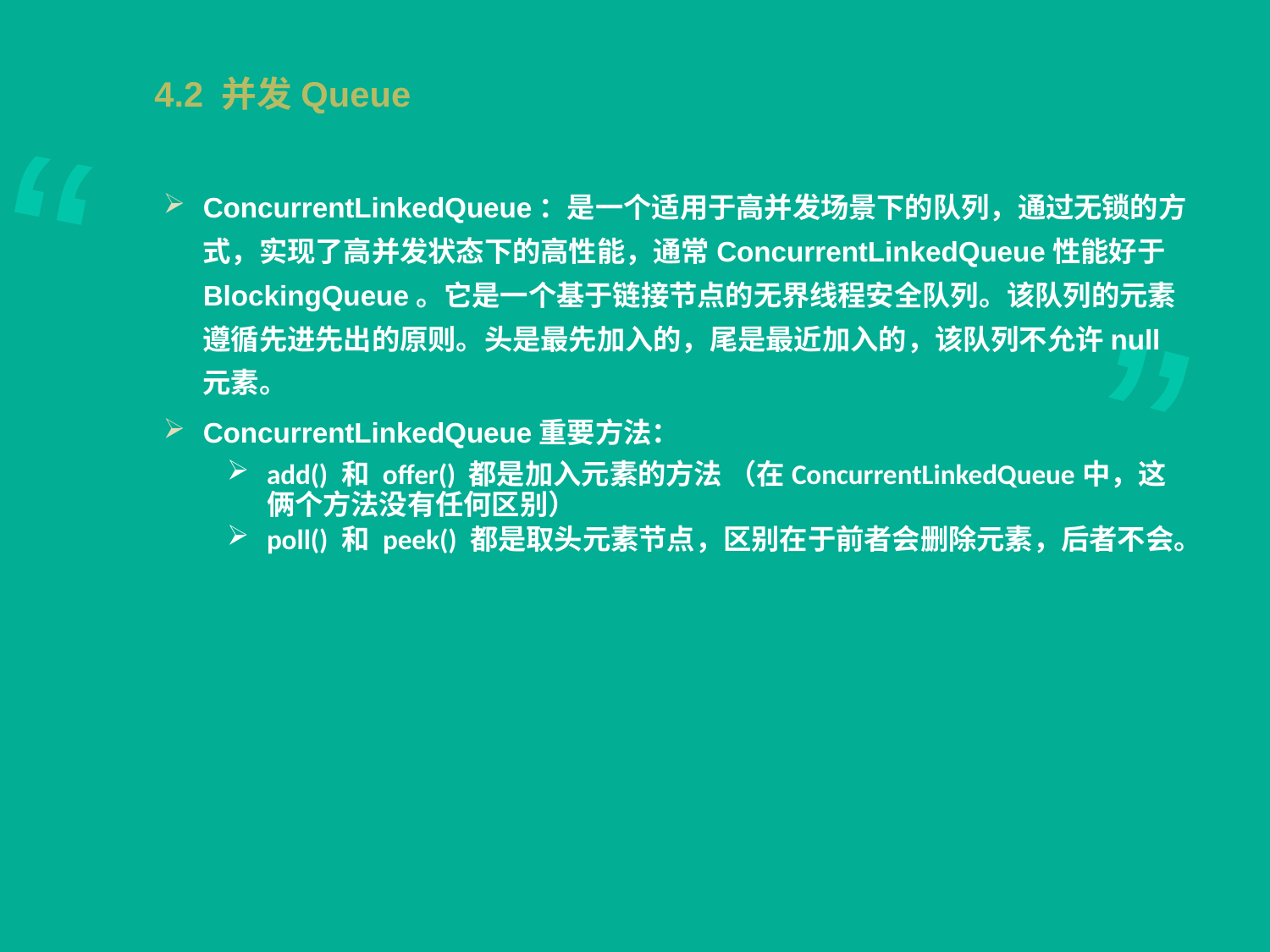

# 4.2 并发Queue
ConcurrentLinkedQueue：是一个适用于高并发场景下的队列，通过无锁的方式，实现了高并发状态下的高性能，通常ConcurrentLinkedQueue性能好于BlockingQueue。它是一个基于链接节点的无界线程安全队列。该队列的元素遵循先进先出的原则。头是最先加入的，尾是最近加入的，该队列不允许null元素。
ConcurrentLinkedQueue重要方法：
add() 和 offer() 都是加入元素的方法 （在ConcurrentLinkedQueue中，这俩个方法没有任何区别）
poll() 和 peek() 都是取头元素节点，区别在于前者会删除元素，后者不会。